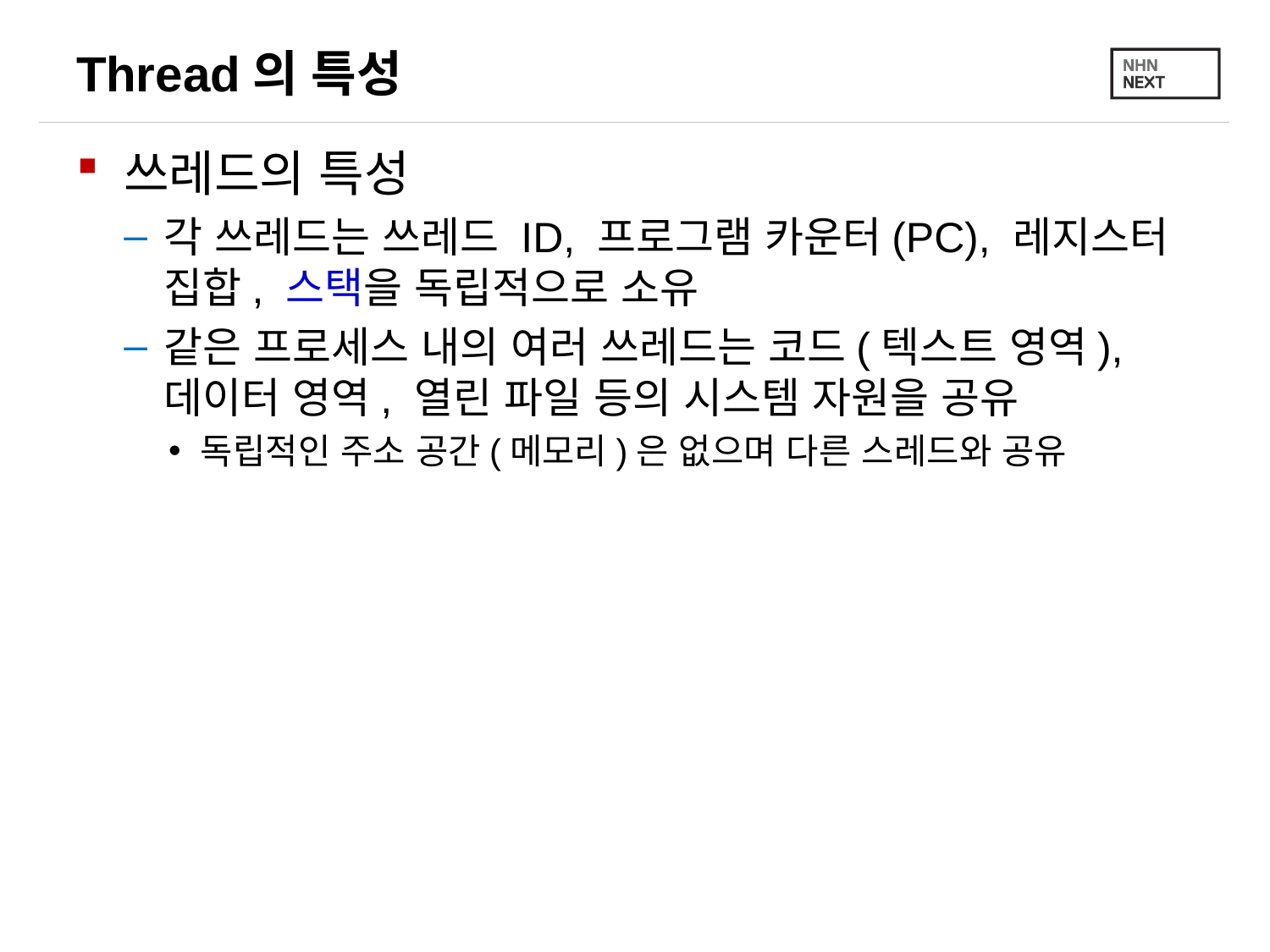

# Thread의 특성
쓰레드의 특성
각 쓰레드는 쓰레드 ID, 프로그램 카운터(PC), 레지스터 집합, 스택을 독립적으로 소유
같은 프로세스 내의 여러 쓰레드는 코드(텍스트 영역), 데이터 영역, 열린 파일 등의 시스템 자원을 공유
독립적인 주소 공간(메모리)은 없으며 다른 스레드와 공유